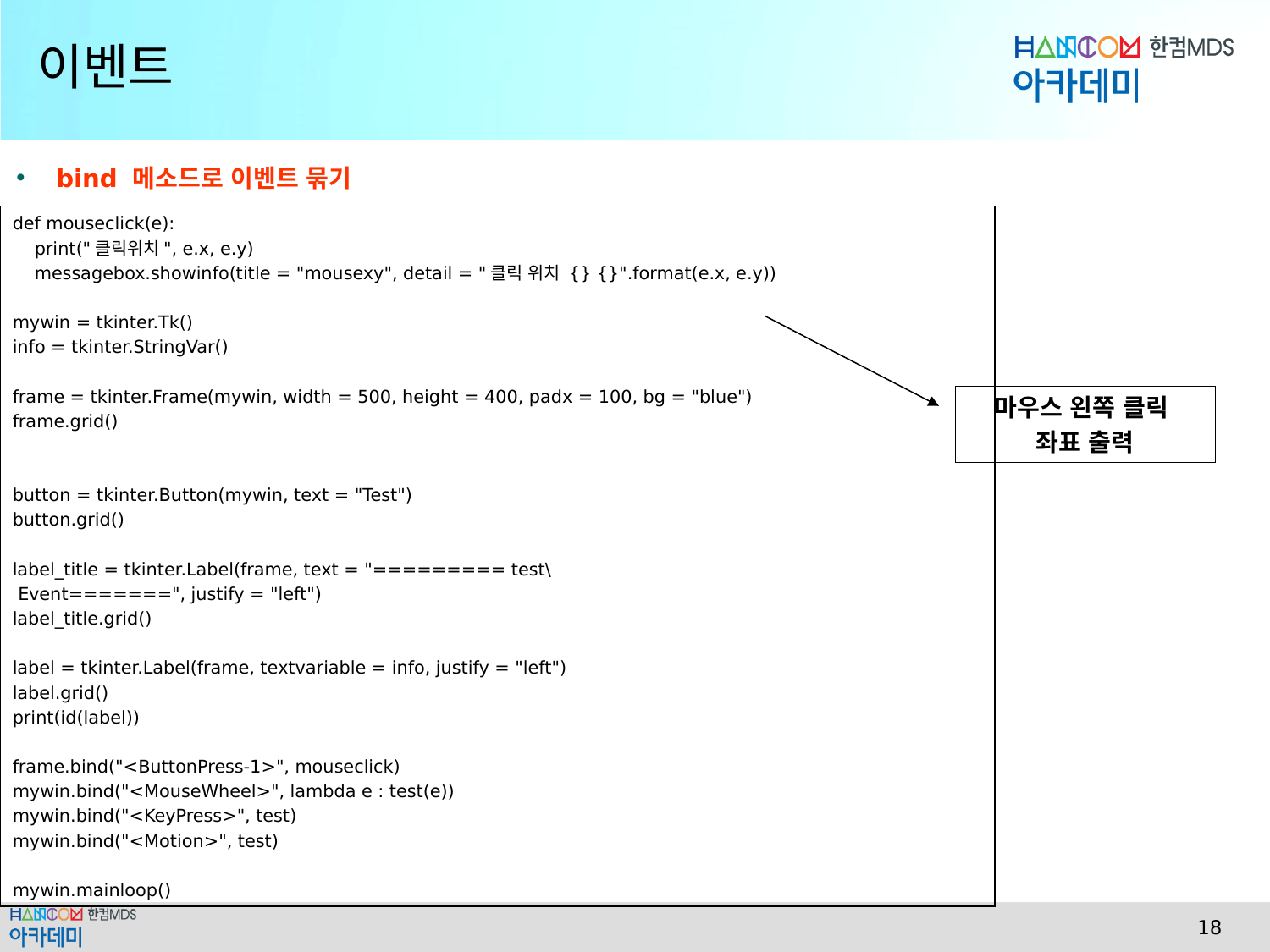

# 이벤트
bind 메소드로 이벤트 묶기
def mouseclick(e):
    print("클릭위치", e.x, e.y)
    messagebox.showinfo(title = "mousexy", detail = "클릭 위치 {} {}".format(e.x, e.y))

mywin = tkinter.Tk()
info = tkinter.StringVar()

frame = tkinter.Frame(mywin, width = 500, height = 400, padx = 100, bg = "blue")
frame.grid()

button = tkinter.Button(mywin, text = "Test")
button.grid()

label_title = tkinter.Label(frame, text = "========= test\
 Event=======", justify = "left")
label_title.grid()

label = tkinter.Label(frame, textvariable = info, justify = "left")
label.grid()
print(id(label))

frame.bind("<ButtonPress-1>", mouseclick)
mywin.bind("<MouseWheel>", lambda e : test(e))
mywin.bind("<KeyPress>", test)
mywin.bind("<Motion>", test)

mywin.mainloop()
마우스 왼쪽 클릭
좌표 출력
                               18